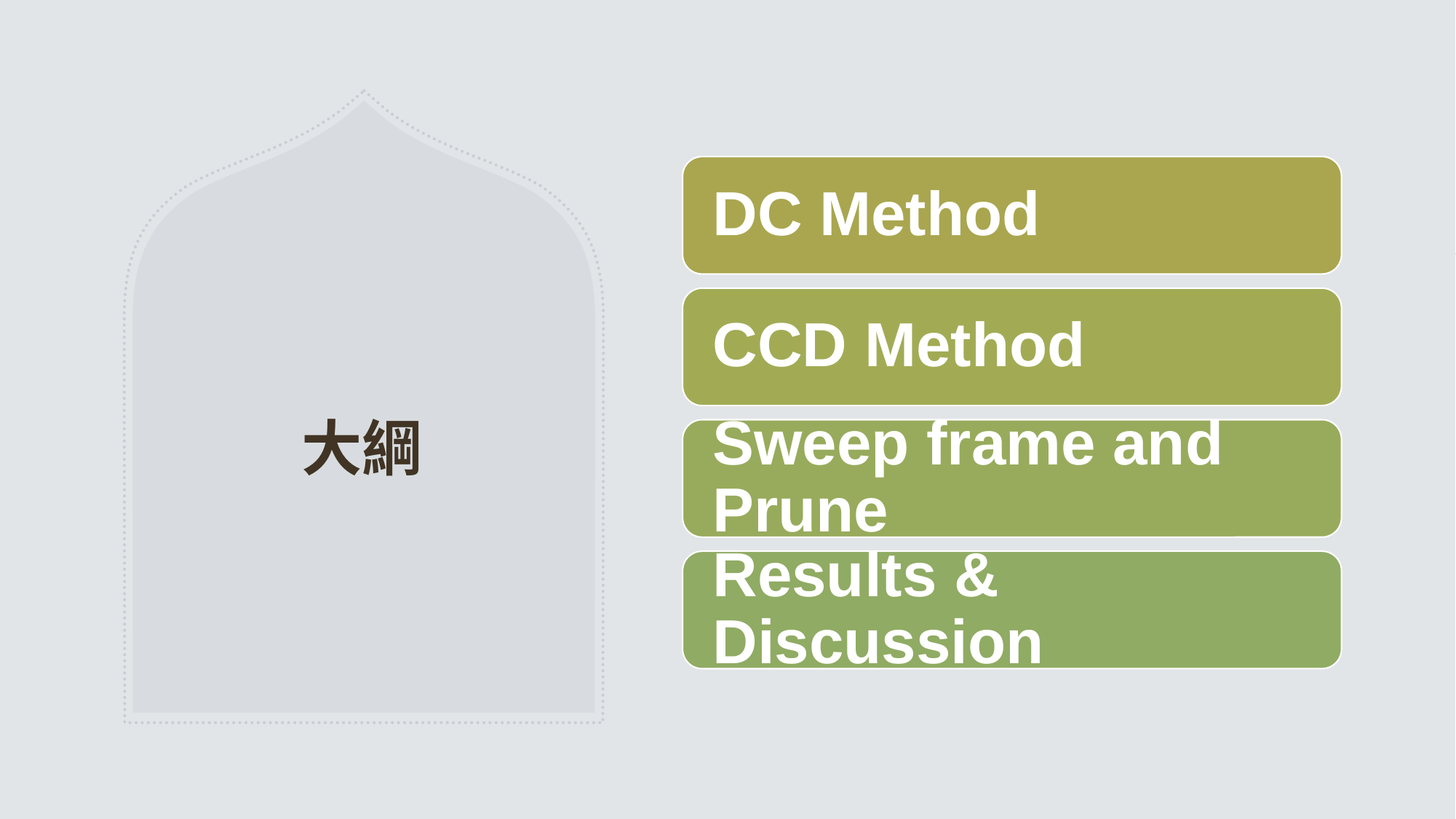

DC Method
CCD Method
Sweep frame and Prune
Results & Discussion
# 大綱